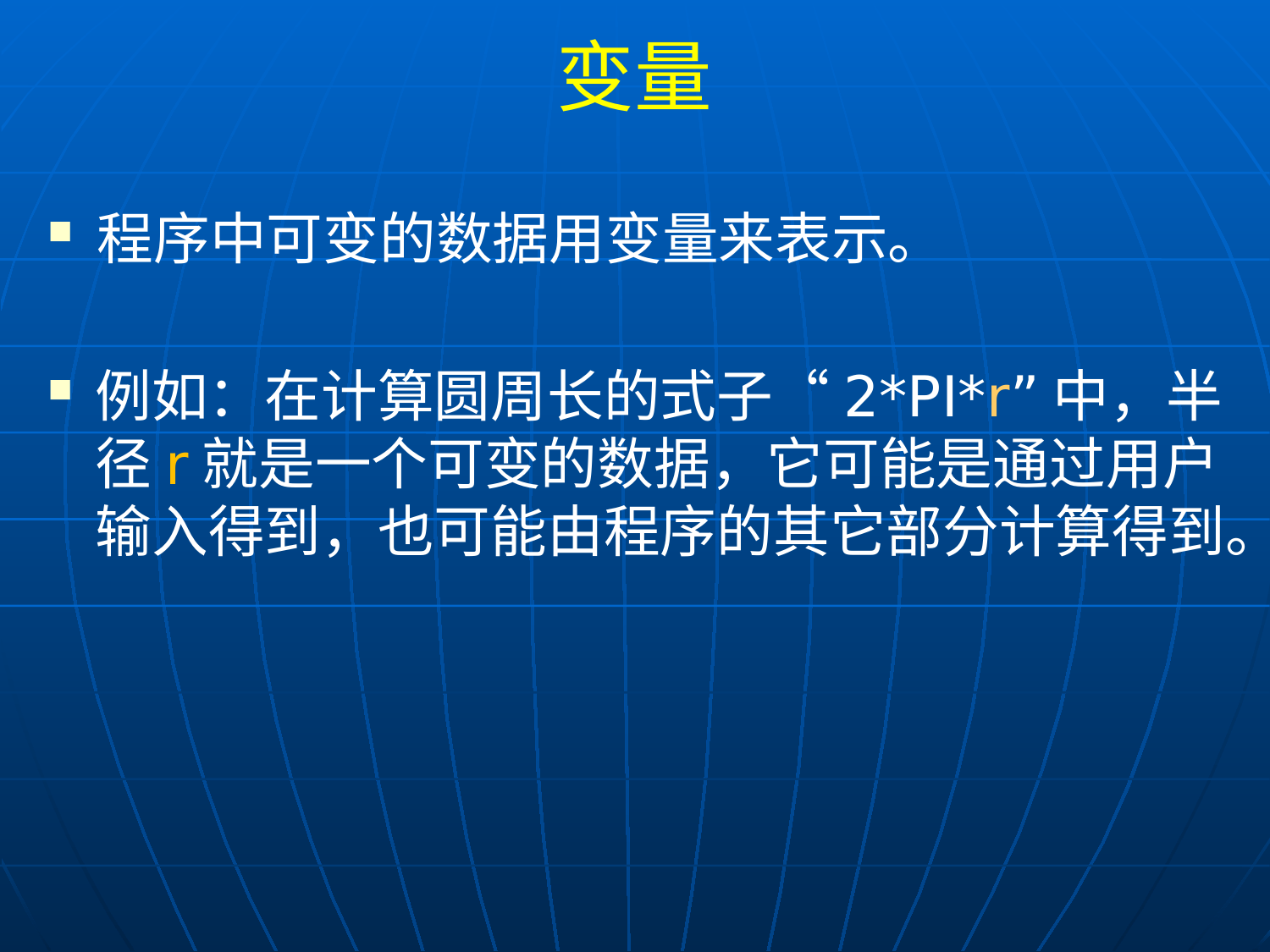

# 变量
程序中可变的数据用变量来表示。

例如：在计算圆周长的式子“2*PI*r”中，半径r就是一个可变的数据，它可能是通过用户输入得到，也可能由程序的其它部分计算得到。